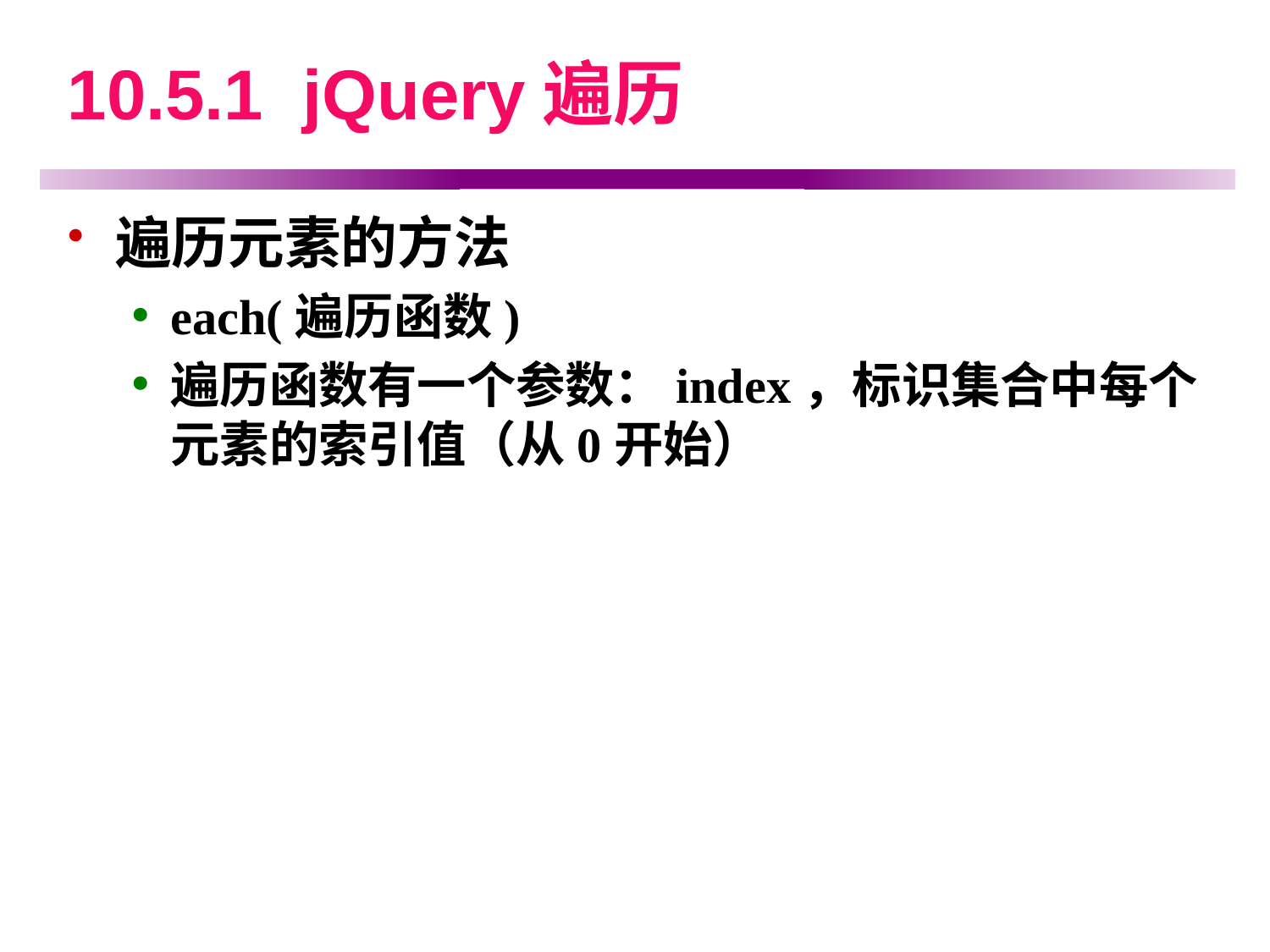

# 10.5.1  jQuery遍历
遍历元素的方法
each(遍历函数)
遍历函数有一个参数：index，标识集合中每个元素的索引值（从0开始）